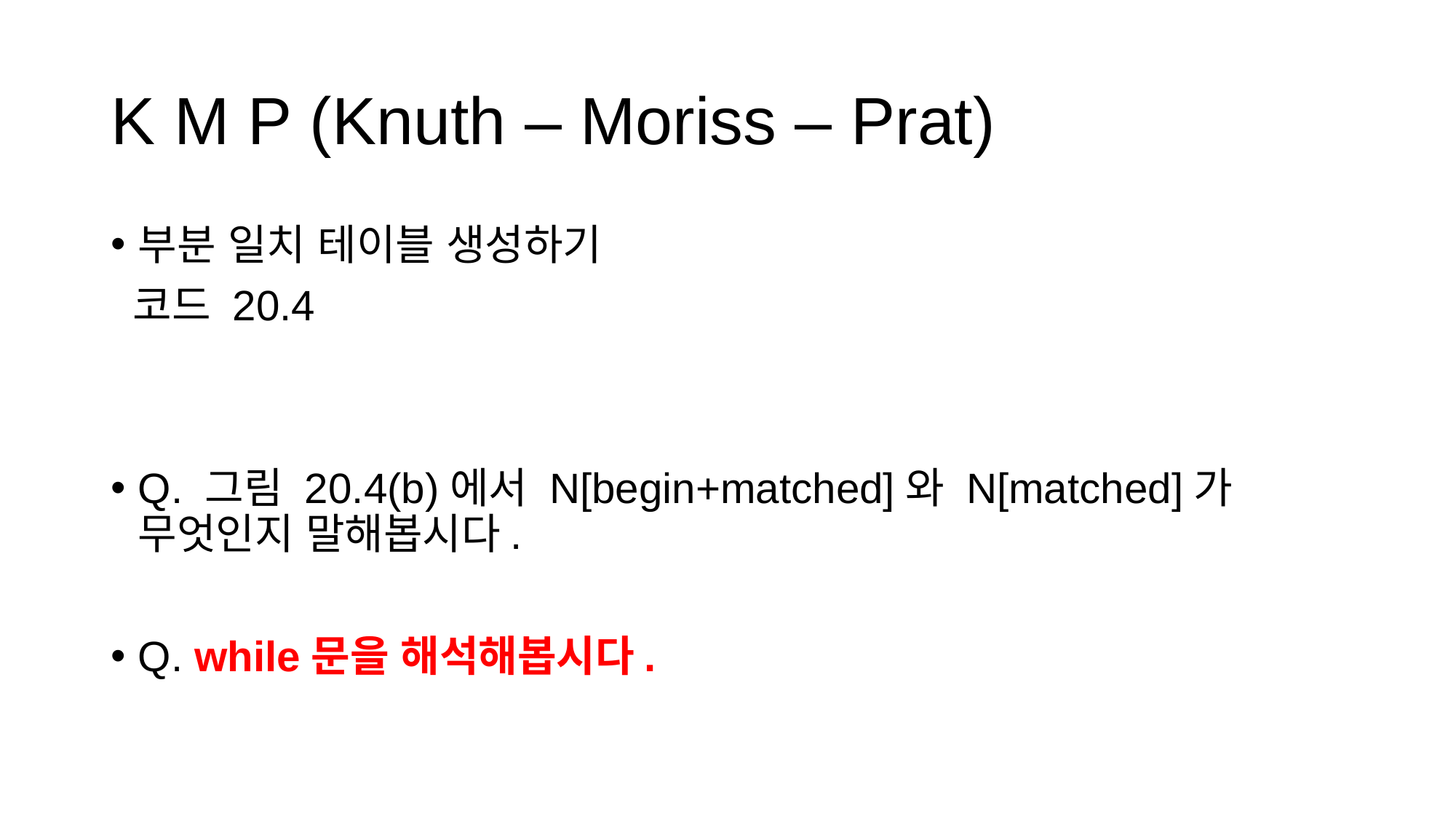

# K M P (Knuth – Moriss – Prat)
부분 일치 테이블 생성하기
 코드 20.4

Q. 그림 20.4(b)에서 N[begin+matched]와 N[matched]가 무엇인지 말해봅시다.

Q. while문을 해석해봅시다.